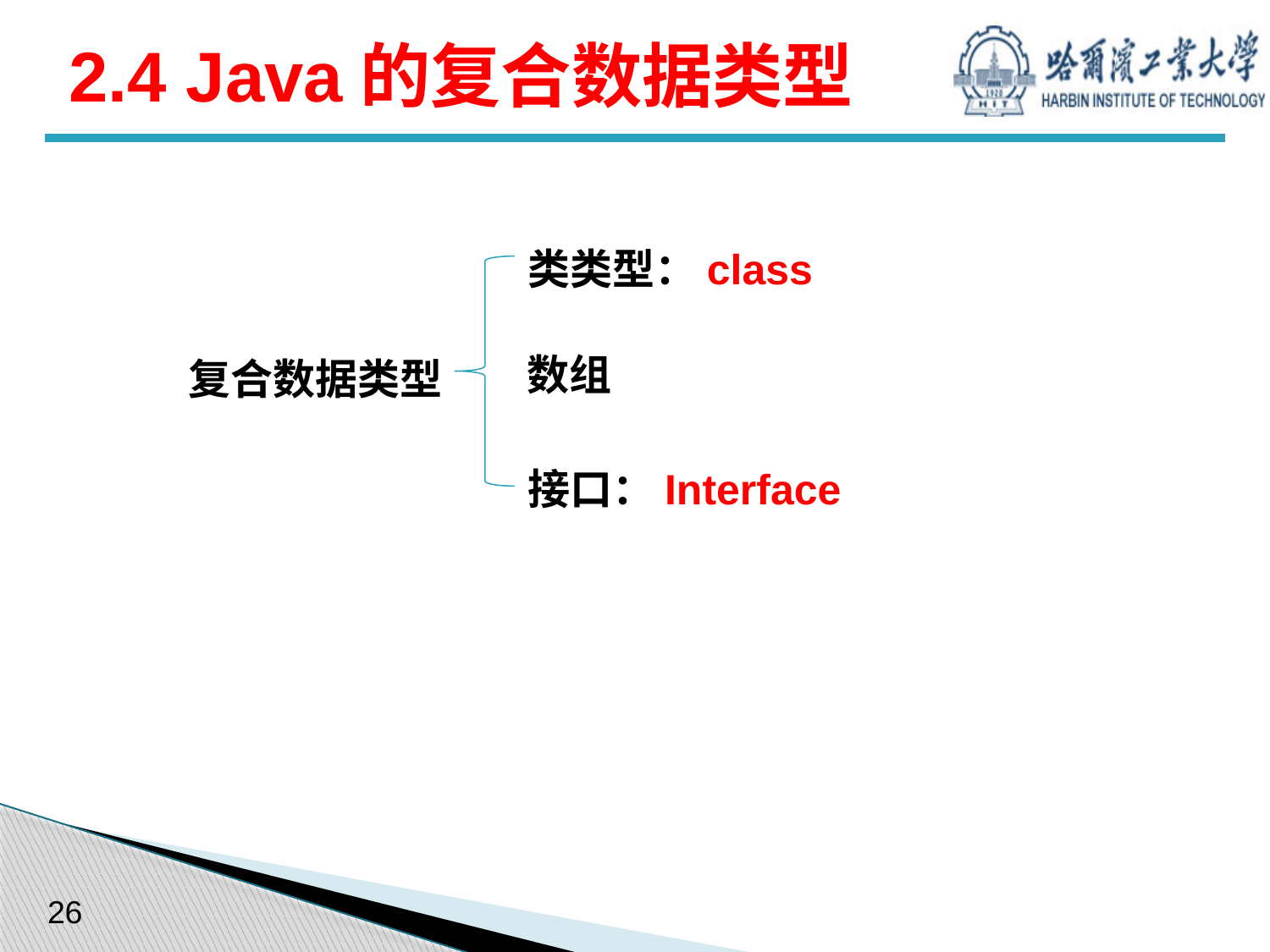

# 2.4 Java的复合数据类型
类类型：class

数组
复合数据类型
接口：Interface